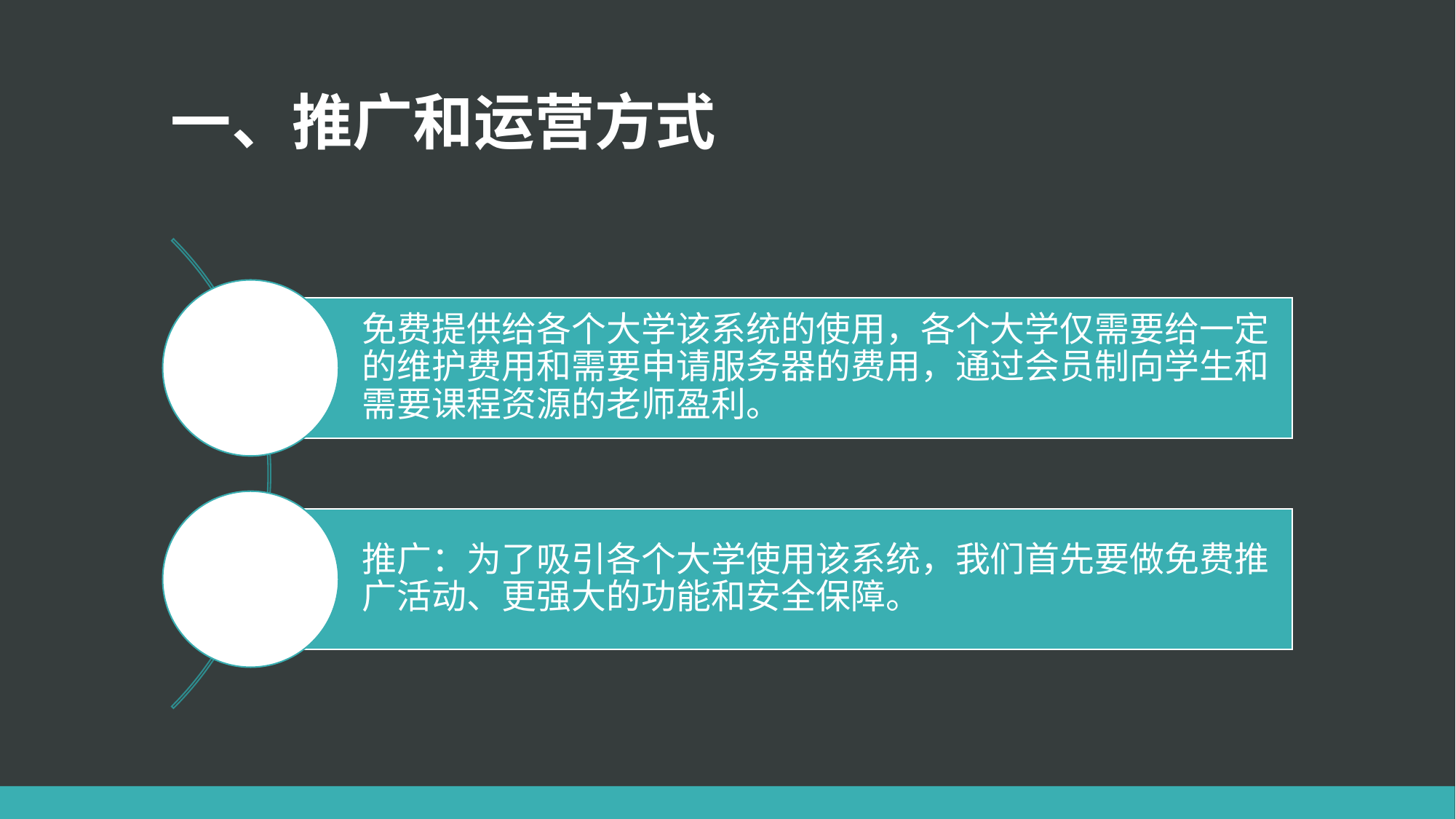

# 一、推广和运营方式
免费提供给各个大学该系统的使用，各个大学仅需要给一定的维护费用和需要申请服务器的费用，通过会员制向学生和需要课程资源的老师盈利。
推广：为了吸引各个大学使用该系统，我们首先要做免费推广活动、更强大的功能和安全保障。